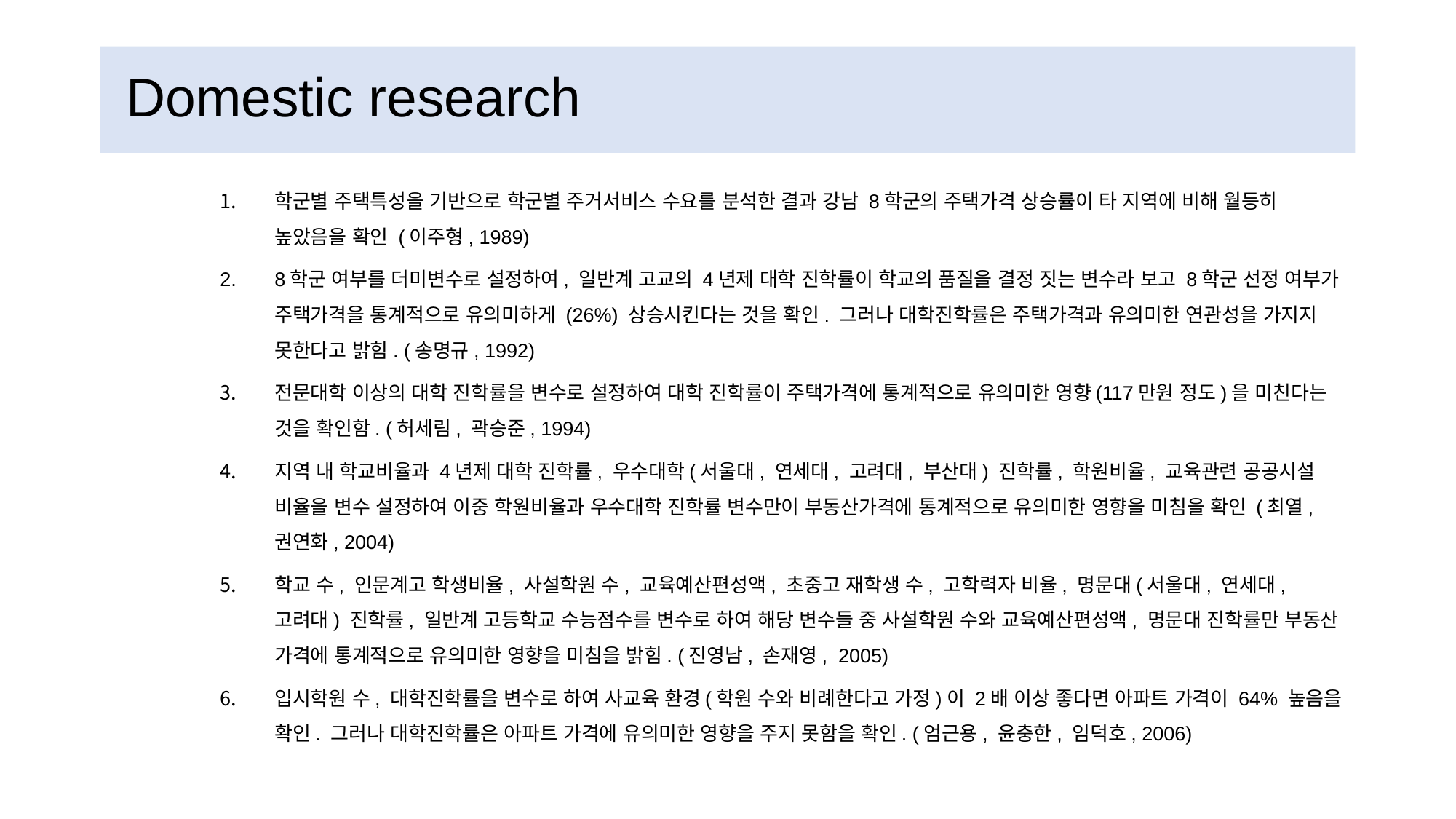

# Domestic research
학군별 주택특성을 기반으로 학군별 주거서비스 수요를 분석한 결과 강남 8학군의 주택가격 상승률이 타 지역에 비해 월등히 높았음을 확인 (이주형, 1989)
8학군 여부를 더미변수로 설정하여, 일반계 고교의 4년제 대학 진학률이 학교의 품질을 결정 짓는 변수라 보고 8학군 선정 여부가 주택가격을 통계적으로 유의미하게 (26%) 상승시킨다는 것을 확인. 그러나 대학진학률은 주택가격과 유의미한 연관성을 가지지 못한다고 밝힘. (송명규, 1992)
전문대학 이상의 대학 진학률을 변수로 설정하여 대학 진학률이 주택가격에 통계적으로 유의미한 영향(117만원 정도)을 미친다는 것을 확인함. (허세림, 곽승준, 1994)
지역 내 학교비율과 4년제 대학 진학률, 우수대학(서울대, 연세대, 고려대, 부산대) 진학률, 학원비율, 교육관련 공공시설 비율을 변수 설정하여 이중 학원비율과 우수대학 진학률 변수만이 부동산가격에 통계적으로 유의미한 영향을 미침을 확인 (최열, 권연화, 2004)
학교 수, 인문계고 학생비율, 사설학원 수, 교육예산편성액, 초중고 재학생 수, 고학력자 비율, 명문대(서울대, 연세대, 고려대) 진학률, 일반계 고등학교 수능점수를 변수로 하여 해당 변수들 중 사설학원 수와 교육예산편성액, 명문대 진학률만 부동산 가격에 통계적으로 유의미한 영향을 미침을 밝힘. (진영남, 손재영,  2005)
입시학원 수, 대학진학률을 변수로 하여 사교육 환경(학원 수와 비례한다고 가정)이 2배 이상 좋다면 아파트 가격이 64% 높음을 확인. 그러나 대학진학률은 아파트 가격에 유의미한 영향을 주지 못함을 확인. (엄근용, 윤충한, 임덕호, 2006)